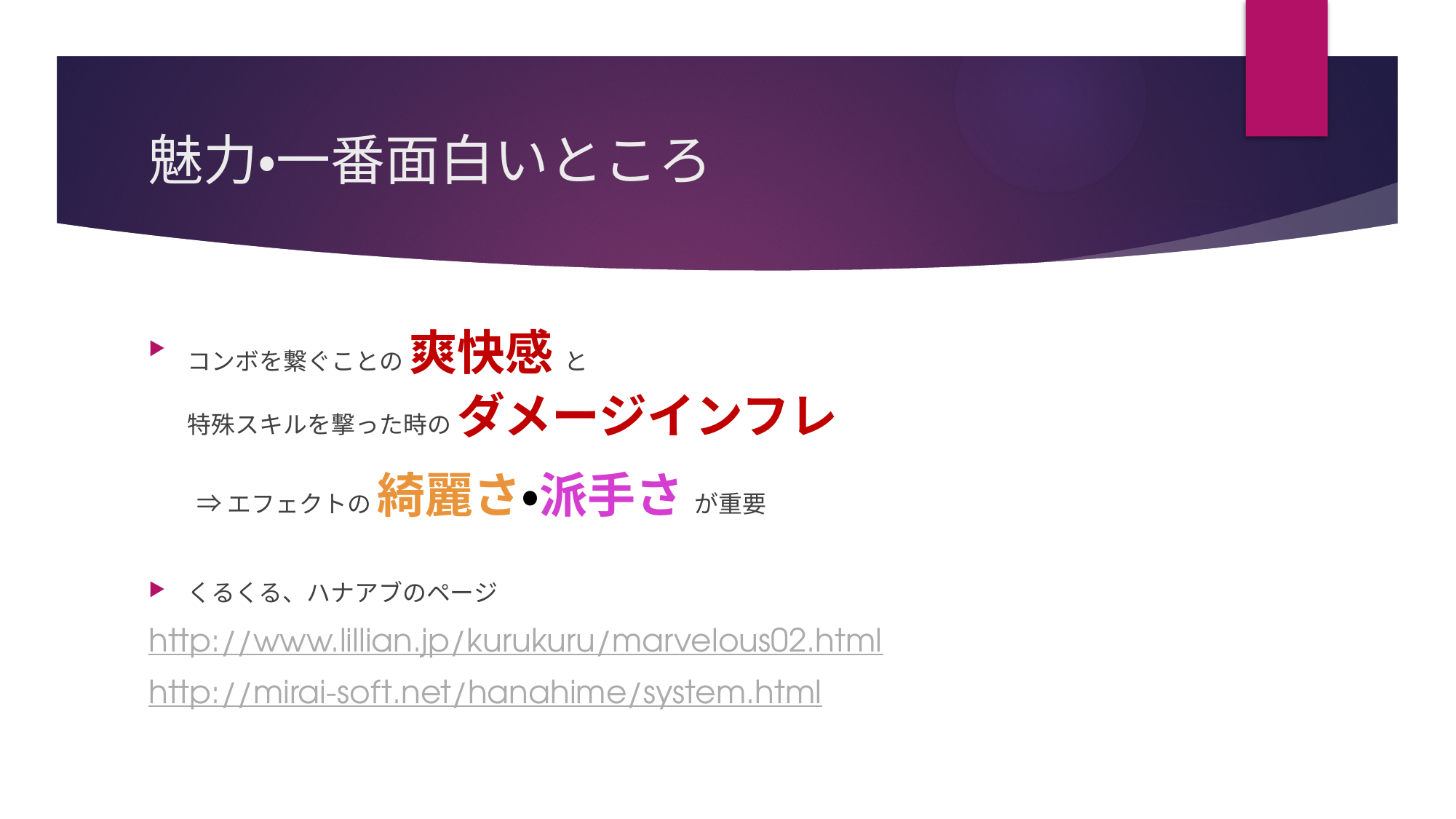

# 魅力・一番面白いところ
コンボを繋ぐことの 爽快感 と
特殊スキルを撃った時の ダメージインフレ
　　⇒ エフェクトの 綺麗さ・派手さ が重要

くるくる、ハナアブのページ
http://www.lillian.jp/kurukuru/marvelous02.html
http://mirai-soft.net/hanahime/system.html